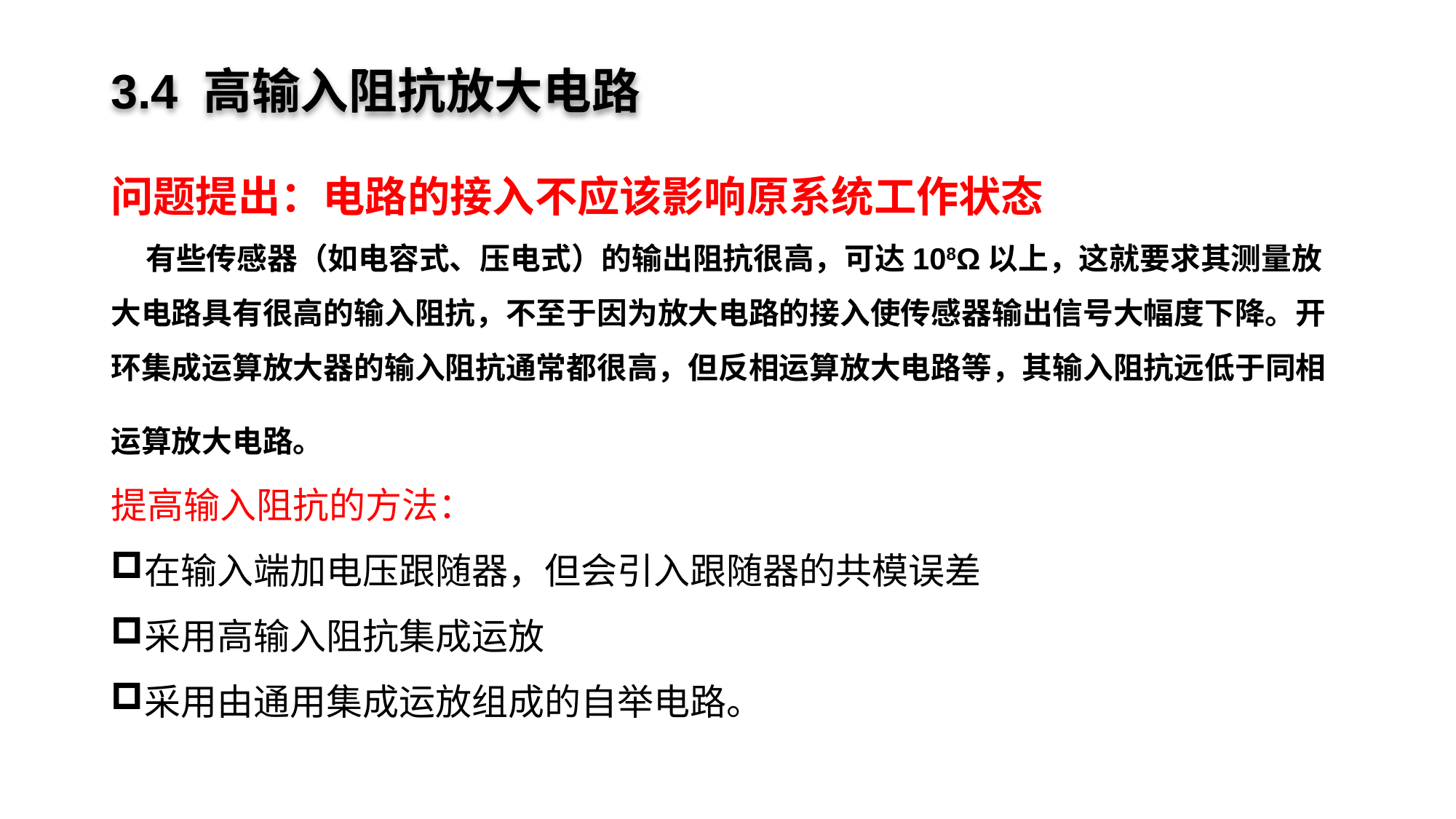

# 3.4 高输入阻抗放大电路
问题提出：电路的接入不应该影响原系统工作状态
    有些传感器（如电容式、压电式）的输出阻抗很高，可达108Ω以上，这就要求其测量放大电路具有很高的输入阻抗，不至于因为放大电路的接入使传感器输出信号大幅度下降。开环集成运算放大器的输入阻抗通常都很高，但反相运算放大电路等，其输入阻抗远低于同相运算放大电路。

提高输入阻抗的方法：
在输入端加电压跟随器，但会引入跟随器的共模误差
采用高输入阻抗集成运放
采用由通用集成运放组成的自举电路。